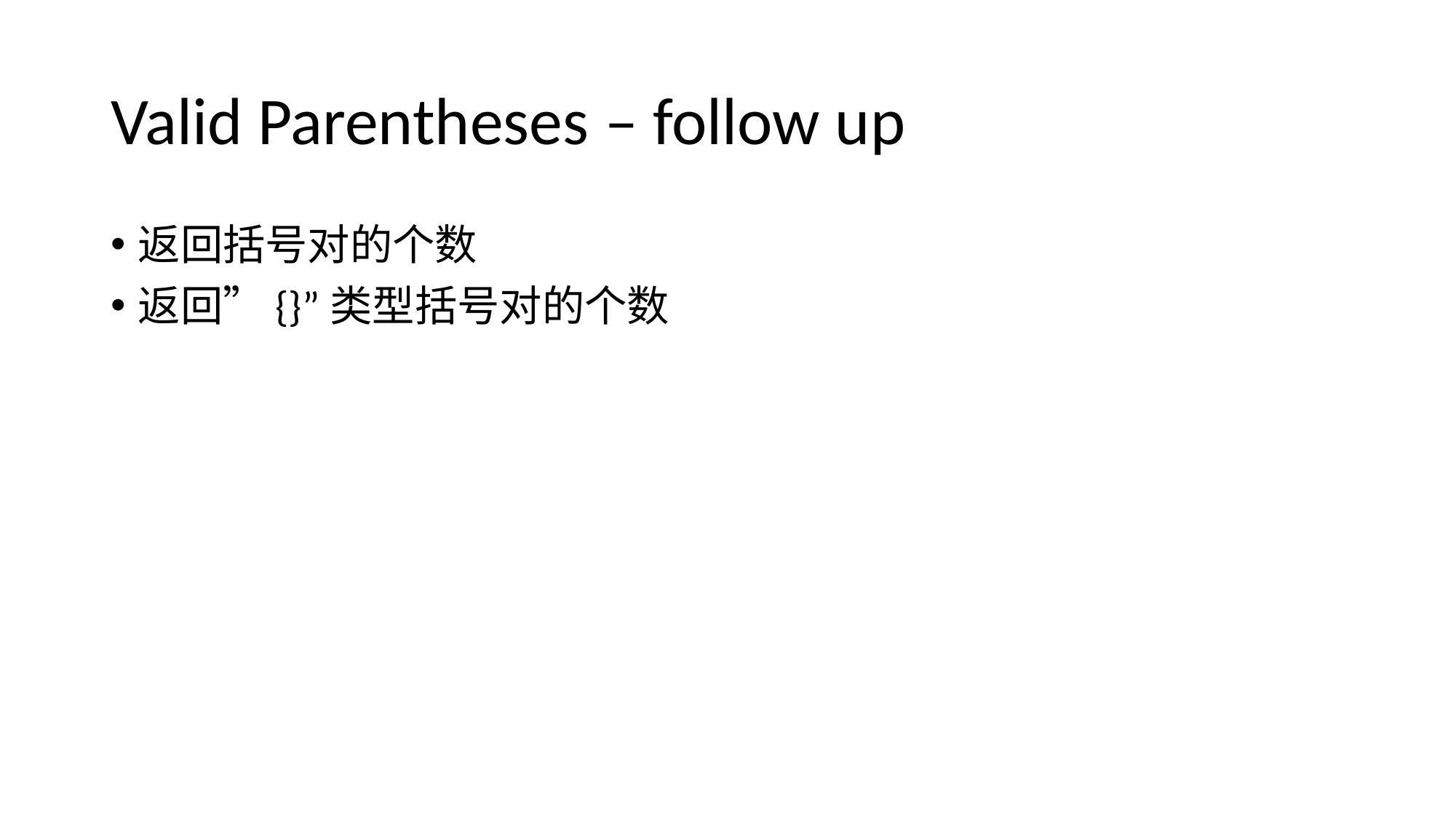

# Valid Parentheses – follow up
返回括号对的个数
返回”{}”类型括号对的个数